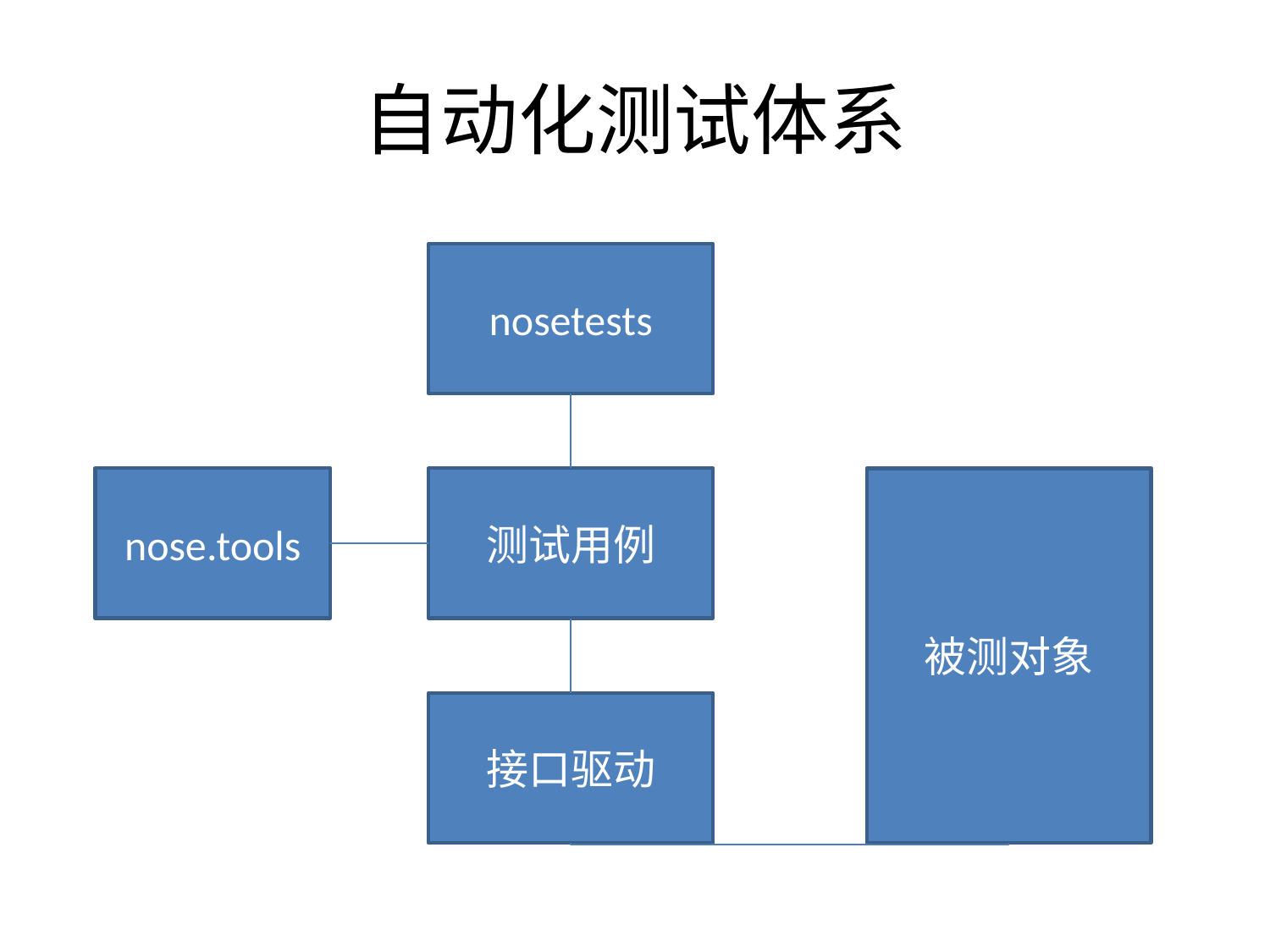

# 自动化测试体系
nosetests
nose.tools
测试用例
被测对象
接口驱动